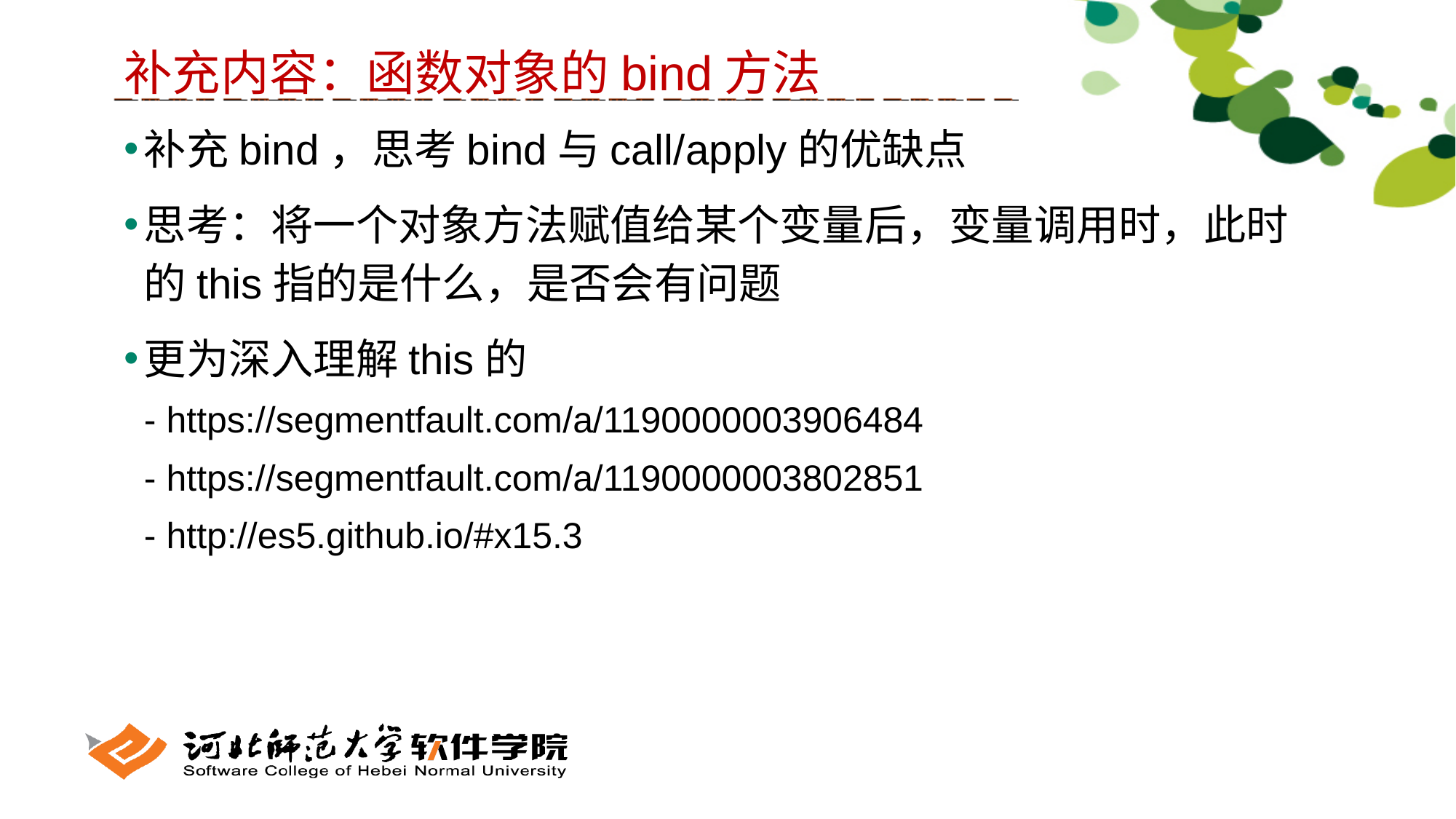

补充内容：函数对象的bind方法

补充bind，思考bind与call/apply的优缺点
思考：将一个对象方法赋值给某个变量后，变量调用时，此时的this指的是什么，是否会有问题
更为深入理解this的
- https://segmentfault.com/a/1190000003906484
- https://segmentfault.com/a/1190000003802851
- http://es5.github.io/#x15.3